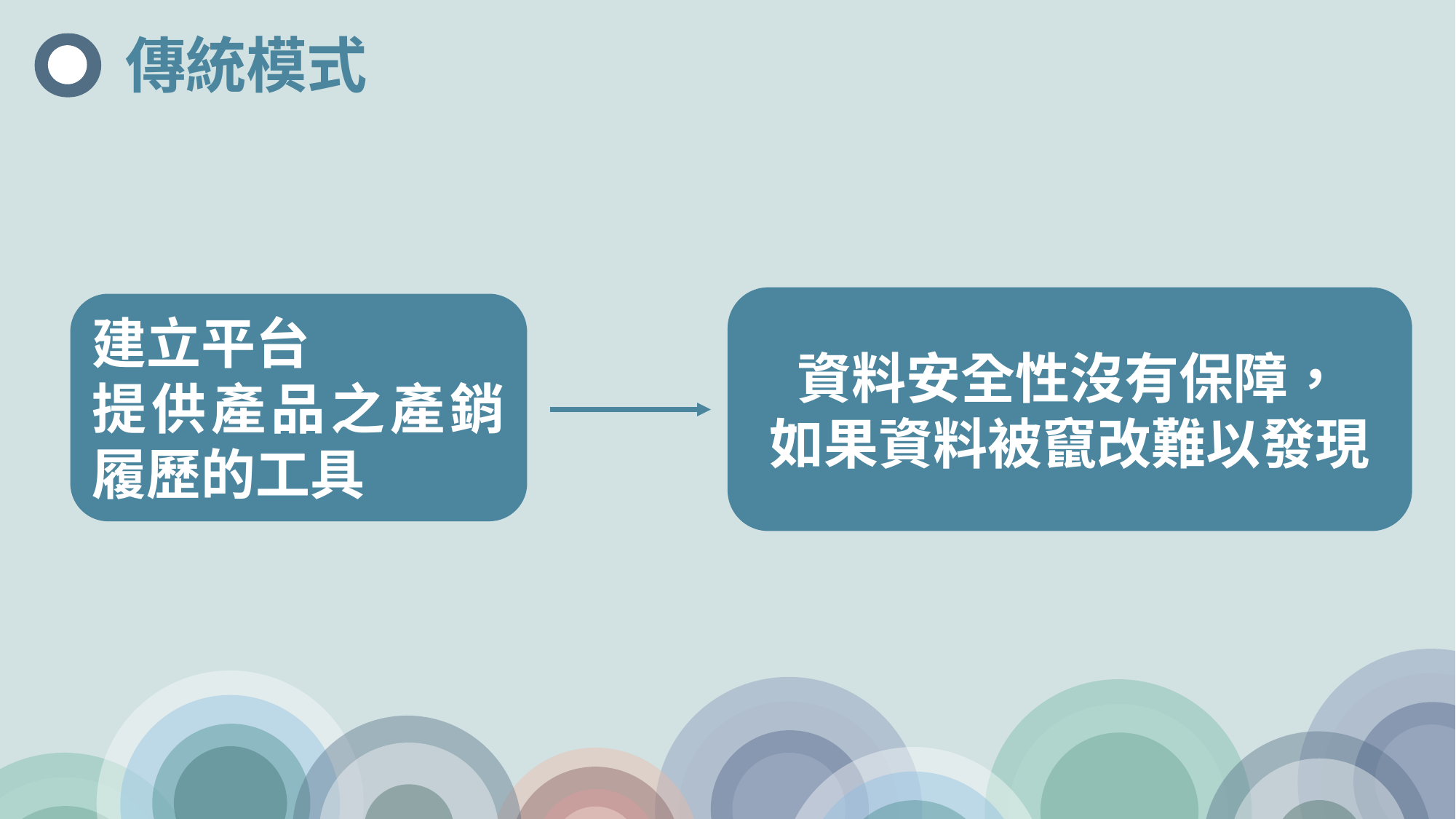

傳統模式

資料安全性沒有保障，
如果資料被竄改難以發現
建立平台
提供產品之產銷履歷的工具